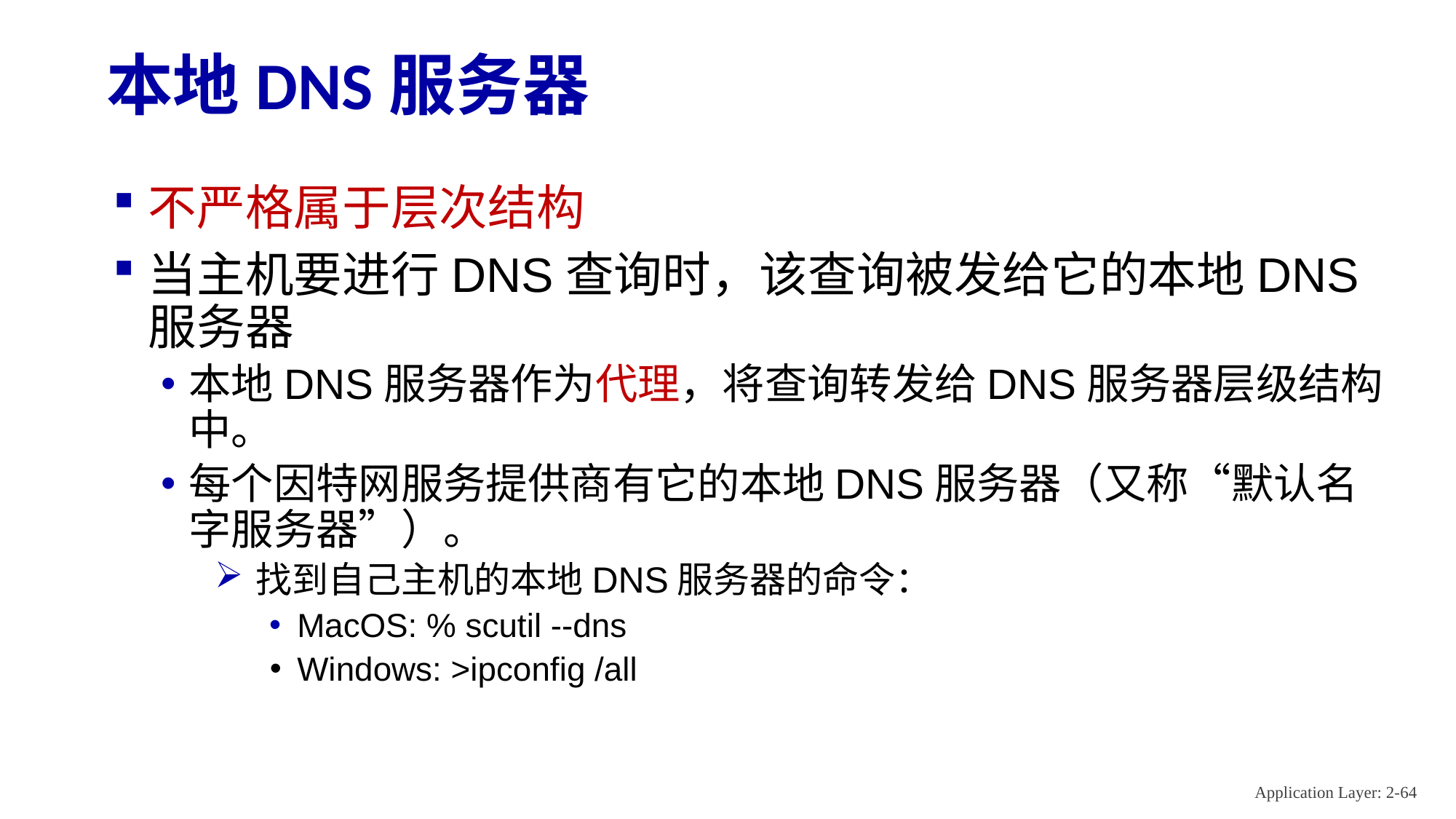

# 本地DNS服务器
不严格属于层次结构
当主机要进行DNS查询时，该查询被发给它的本地DNS服务器
本地DNS服务器作为代理，将查询转发给DNS服务器层级结构中。
每个因特网服务提供商有它的本地DNS服务器（又称“默认名字服务器”）。
找到自己主机的本地DNS服务器的命令：
MacOS: % scutil --dns
Windows: >ipconfig /all
Application Layer: 2-64